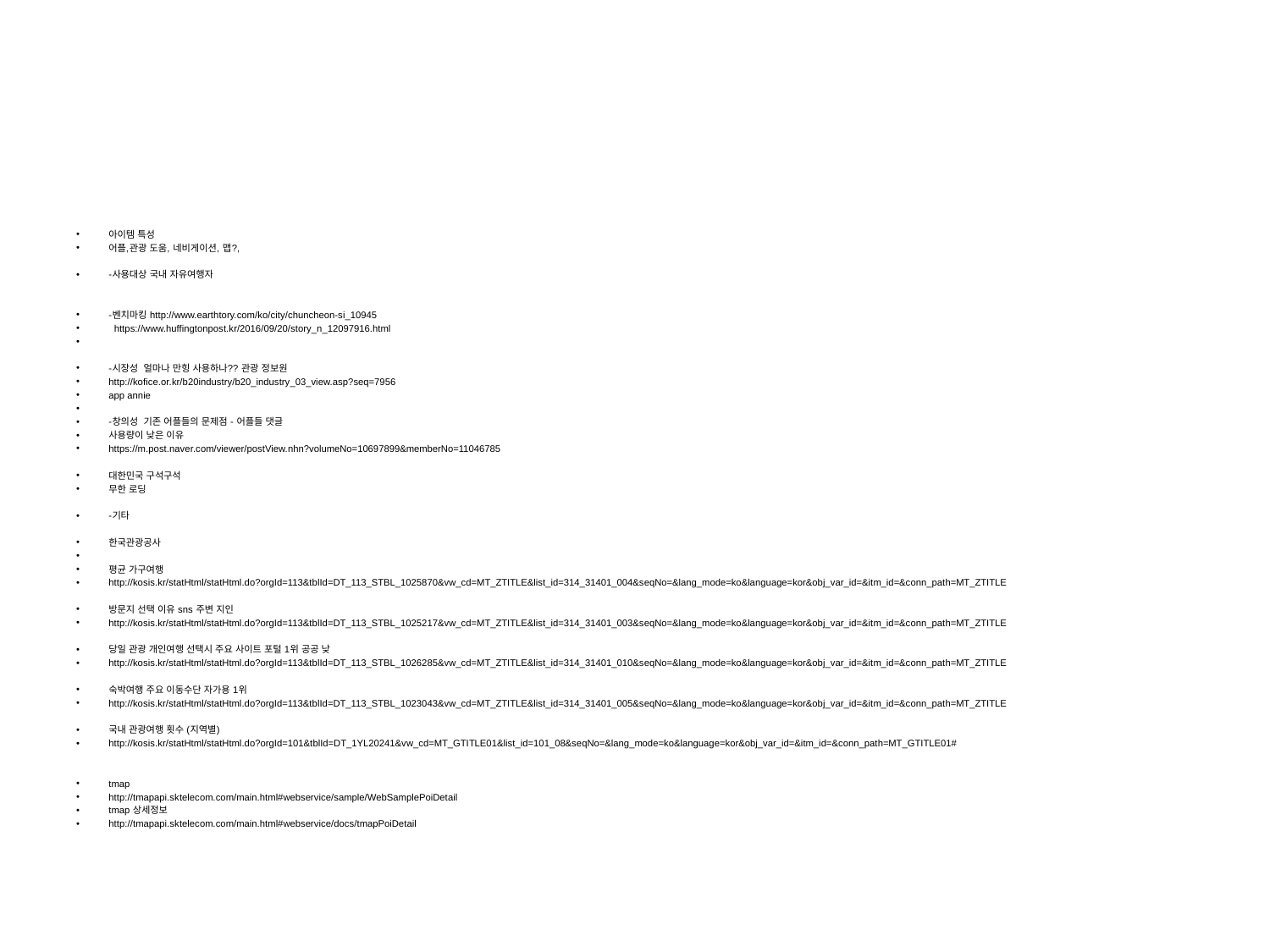

#
아이템 특성
어플,관광 도움, 네비게이션, 맵?,

-사용대상 국내 자유여행자

-벤치마킹 http://www.earthtory.com/ko/city/chuncheon-si_10945
  https://www.huffingtonpost.kr/2016/09/20/story_n_12097916.html

-시장성  얼마나 만힝 사용하나?? 관광 정보원
http://kofice.or.kr/b20industry/b20_industry_03_view.asp?seq=7956
app annie

-창의성  기존 어플들의 문제점 - 어플들 댓글
사용량이 낮은 이유
https://m.post.naver.com/viewer/postView.nhn?volumeNo=10697899&memberNo=11046785

대한민국 구석구석
무한 로딩

-기타

한국관광공사

평균 가구여행
http://kosis.kr/statHtml/statHtml.do?orgId=113&tblId=DT_113_STBL_1025870&vw_cd=MT_ZTITLE&list_id=314_31401_004&seqNo=&lang_mode=ko&language=kor&obj_var_id=&itm_id=&conn_path=MT_ZTITLE

방문지 선택 이유 sns 주변 지인
http://kosis.kr/statHtml/statHtml.do?orgId=113&tblId=DT_113_STBL_1025217&vw_cd=MT_ZTITLE&list_id=314_31401_003&seqNo=&lang_mode=ko&language=kor&obj_var_id=&itm_id=&conn_path=MT_ZTITLE

당일 관광 개인여행 선택시 주요 사이트 포털 1위 공공 낮
http://kosis.kr/statHtml/statHtml.do?orgId=113&tblId=DT_113_STBL_1026285&vw_cd=MT_ZTITLE&list_id=314_31401_010&seqNo=&lang_mode=ko&language=kor&obj_var_id=&itm_id=&conn_path=MT_ZTITLE

숙박여행 주요 이동수단 자가용 1위
http://kosis.kr/statHtml/statHtml.do?orgId=113&tblId=DT_113_STBL_1023043&vw_cd=MT_ZTITLE&list_id=314_31401_005&seqNo=&lang_mode=ko&language=kor&obj_var_id=&itm_id=&conn_path=MT_ZTITLE

국내 관광여행 횟수 (지역별)
http://kosis.kr/statHtml/statHtml.do?orgId=101&tblId=DT_1YL20241&vw_cd=MT_GTITLE01&list_id=101_08&seqNo=&lang_mode=ko&language=kor&obj_var_id=&itm_id=&conn_path=MT_GTITLE01#

tmap
http://tmapapi.sktelecom.com/main.html#webservice/sample/WebSamplePoiDetail
tmap 상세정보
http://tmapapi.sktelecom.com/main.html#webservice/docs/tmapPoiDetail